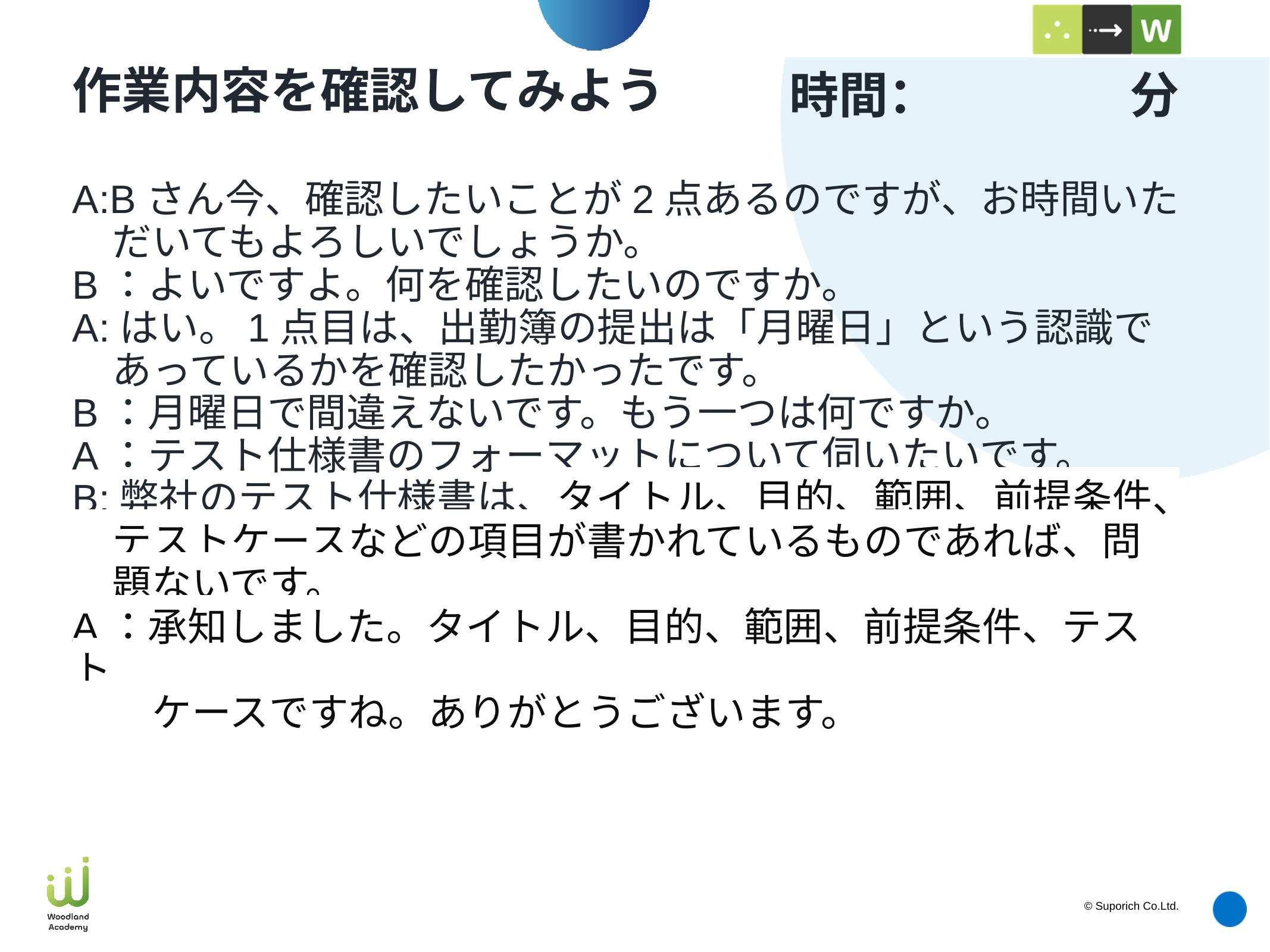

# 作業内容を確認してみよう
A:Bさん今、確認したいことが2点あるのですが、お時間いた
　だいてもよろしいでしょうか。
B：よいですよ。何を確認したいのですか。
A:はい。1点目は、出勤簿の提出は「月曜日」という認識で
　あっているかを確認したかったです。
B：月曜日で間違えないです。もう一つは何ですか。
A：テスト仕様書のフォーマットについて伺いたいです。
B:弊社のテスト仕様書は、タイトル、目的、範囲、前提条件、
　テストケースなどの項目が書かれているものであれば、問
　題ないです。
A：承知しました。タイトル、目的、範囲、前提条件、テスト
　　ケースですね。ありがとうございます。